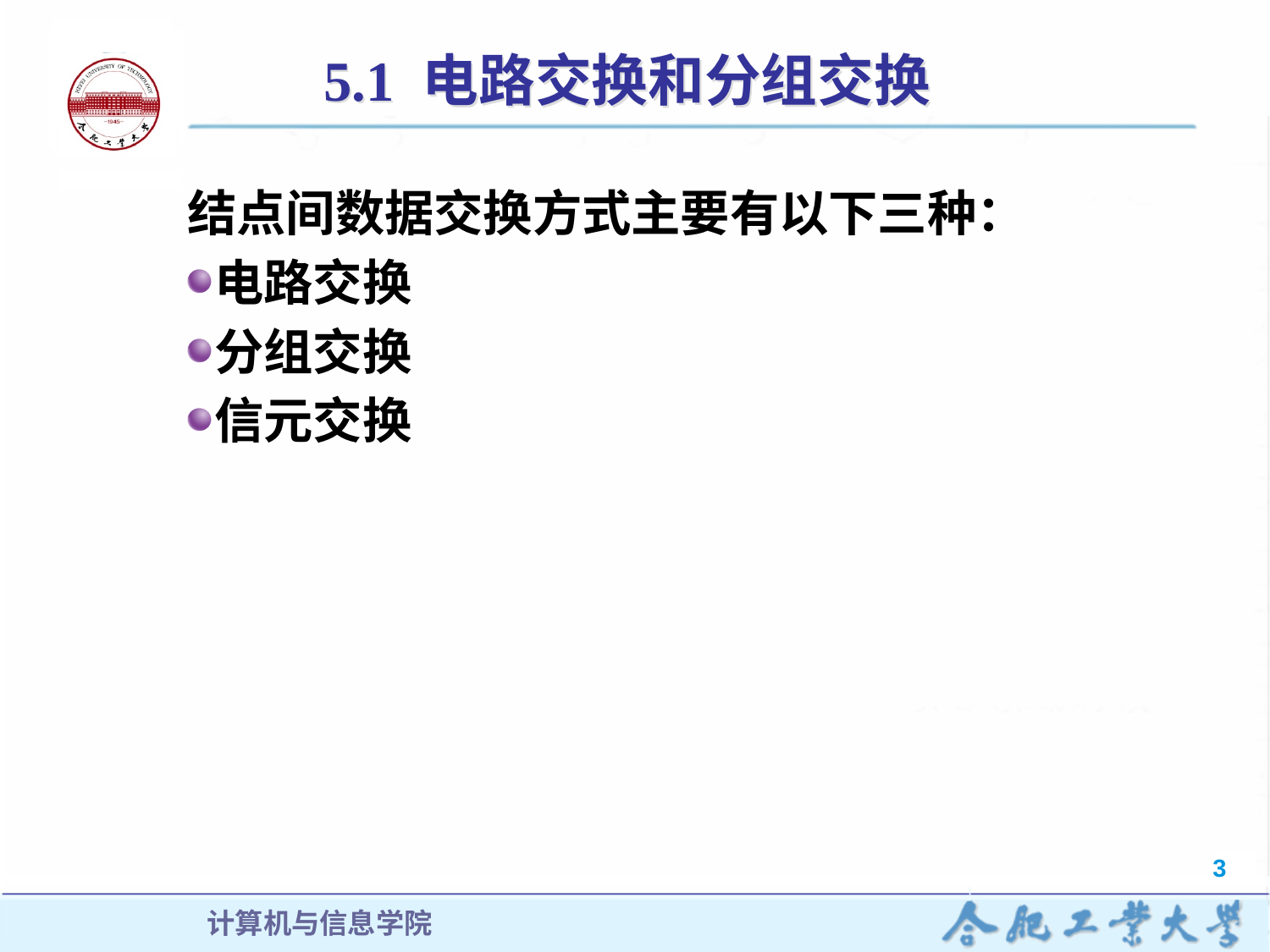

# 5.1 电路交换和分组交换
结点间数据交换方式主要有以下三种：
电路交换
分组交换
信元交换